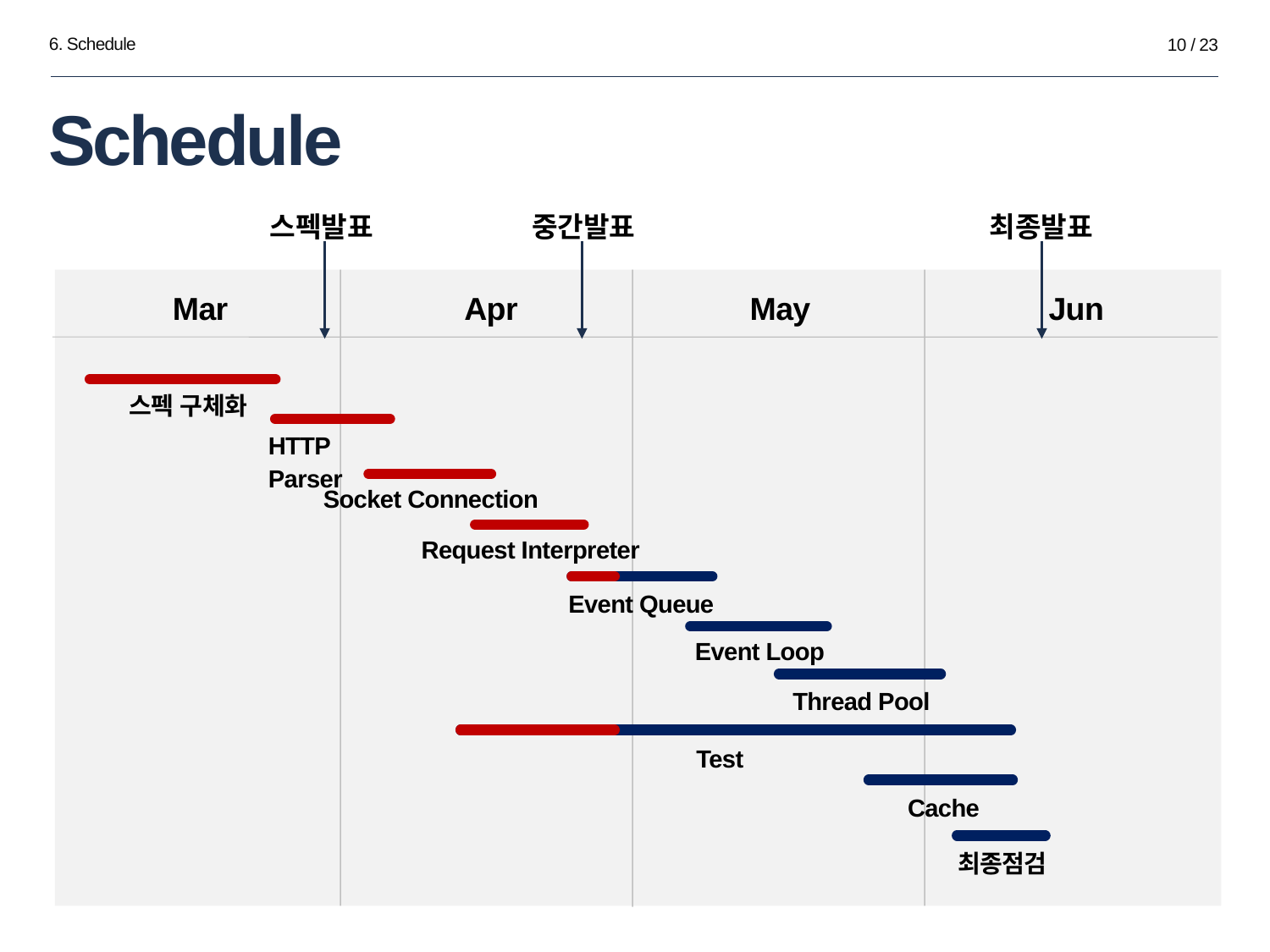

6. Schedule
10 / 23
# Schedule
스펙발표
최종발표
중간발표

Mar
Apr
May
Jun

스펙 구체화
HTTP Parser
Socket Connection
Request Interpreter
Event Queue
Event Loop
Thread Pool
Test
Cache
최종점검